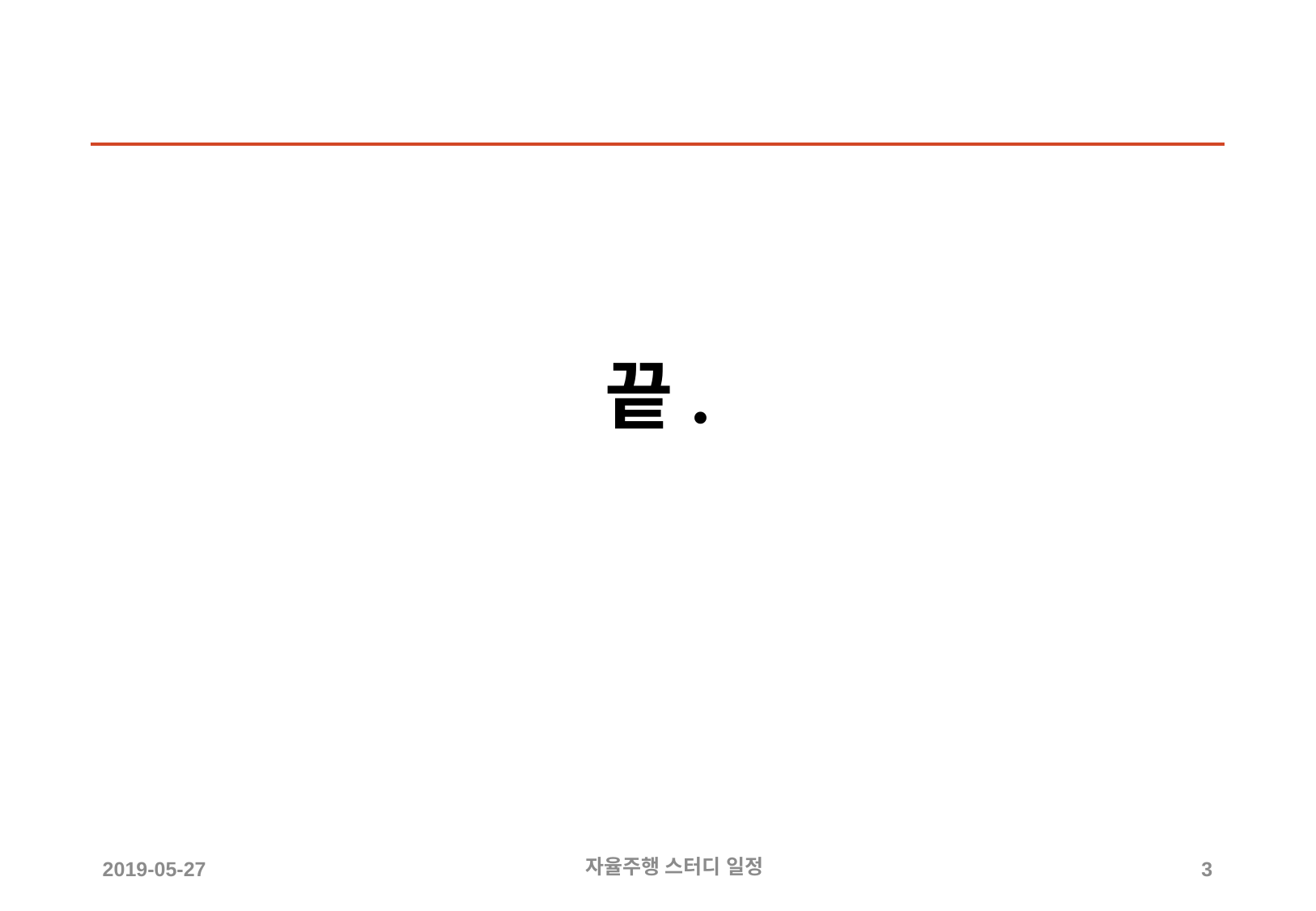

# 끝.
2019-05-27
자율주행 스터디 일정
3